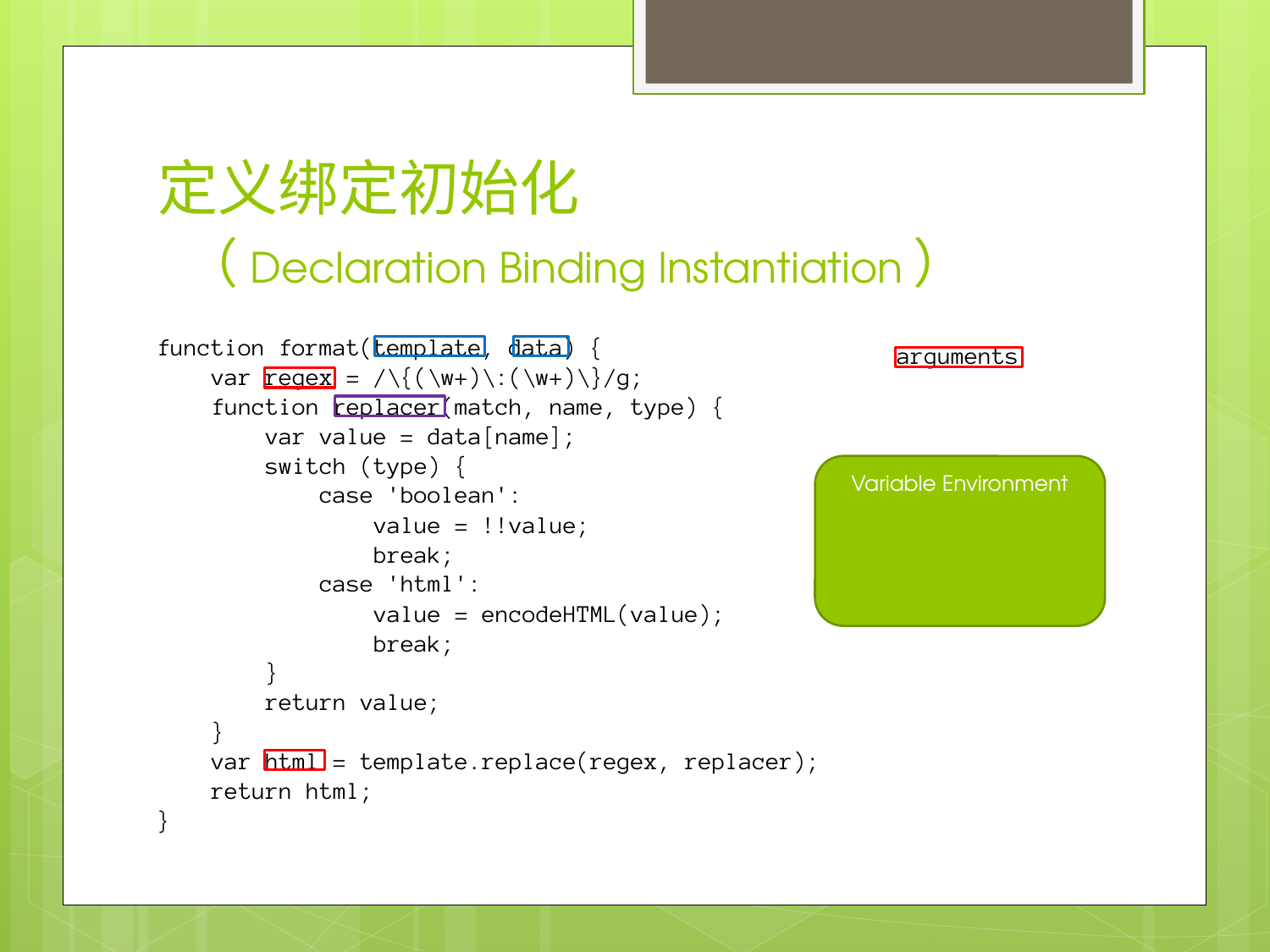

# 定义绑定初始化 （Declaration Binding Instantiation）
function format(template, data) {
    var regex = /\{(\w+)\:(\w+)\}/g;
    function replacer(match, name, type) {
        var value = data[name];
        switch (type) {
            case 'boolean':
                value = !!value;
                break;
            case 'html':
                value = encodeHTML(value);
                break;
        }
        return value;
    }
    var html = template.replace(regex, replacer);
    return html;
}
arguments

Variable Environment